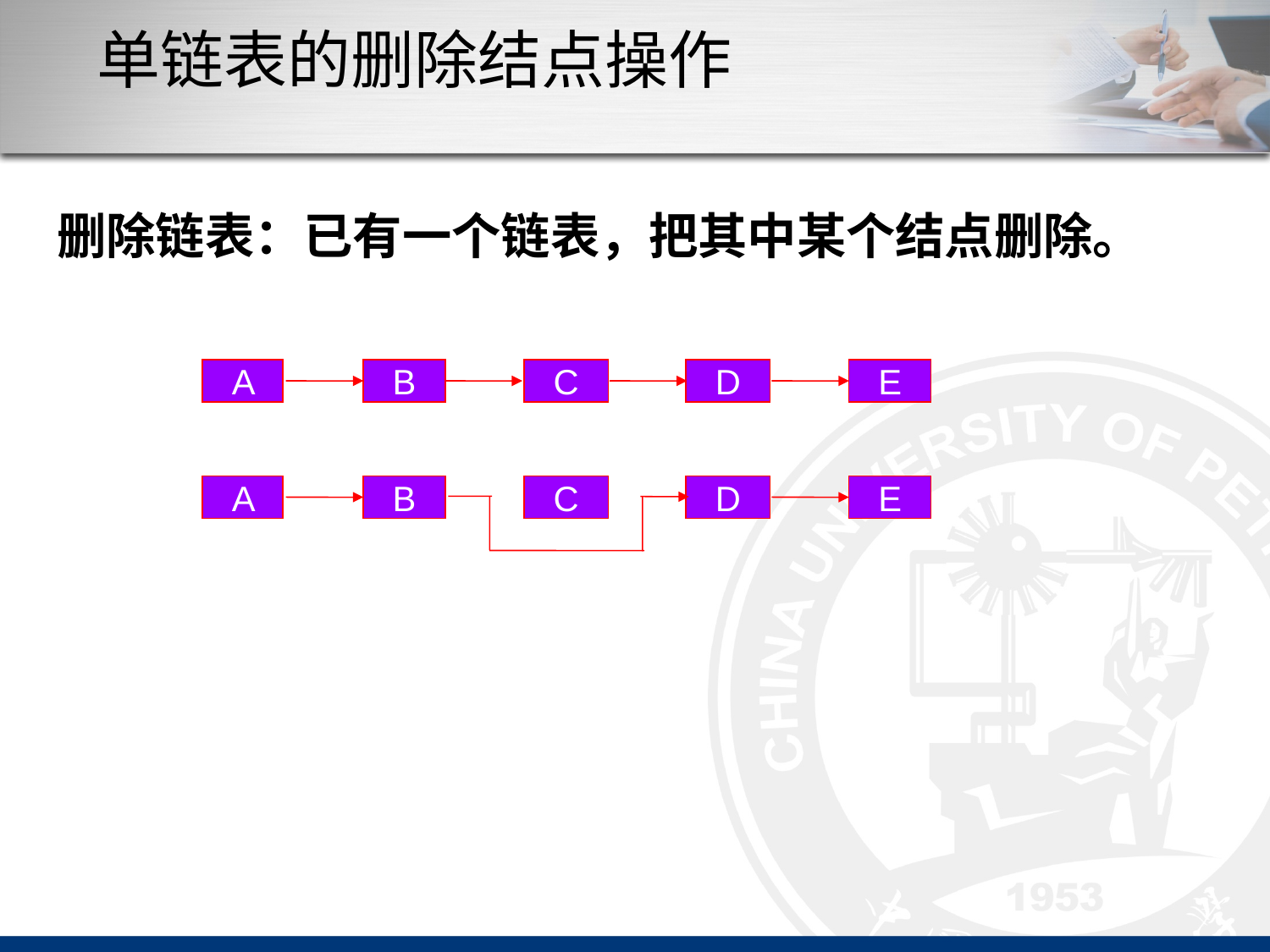

单链表的删除结点操作
删除链表：已有一个链表，把其中某个结点删除。
   A
   B
   C
   D
   E

   A
   B
   C
   D
   E